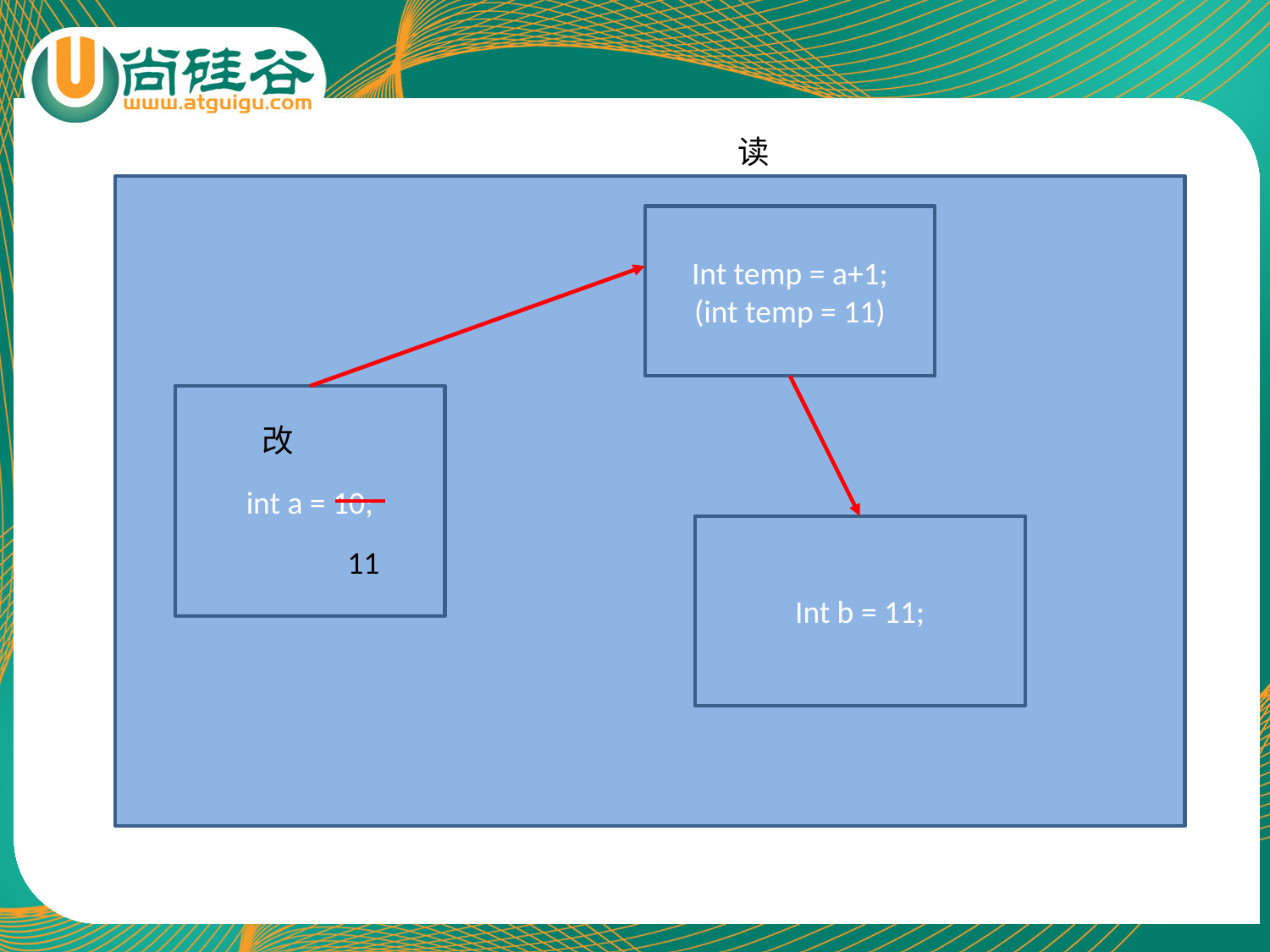

读

Int temp = a+1;
(int temp = 11)
int a = 10;
改
Int b = 11;
11